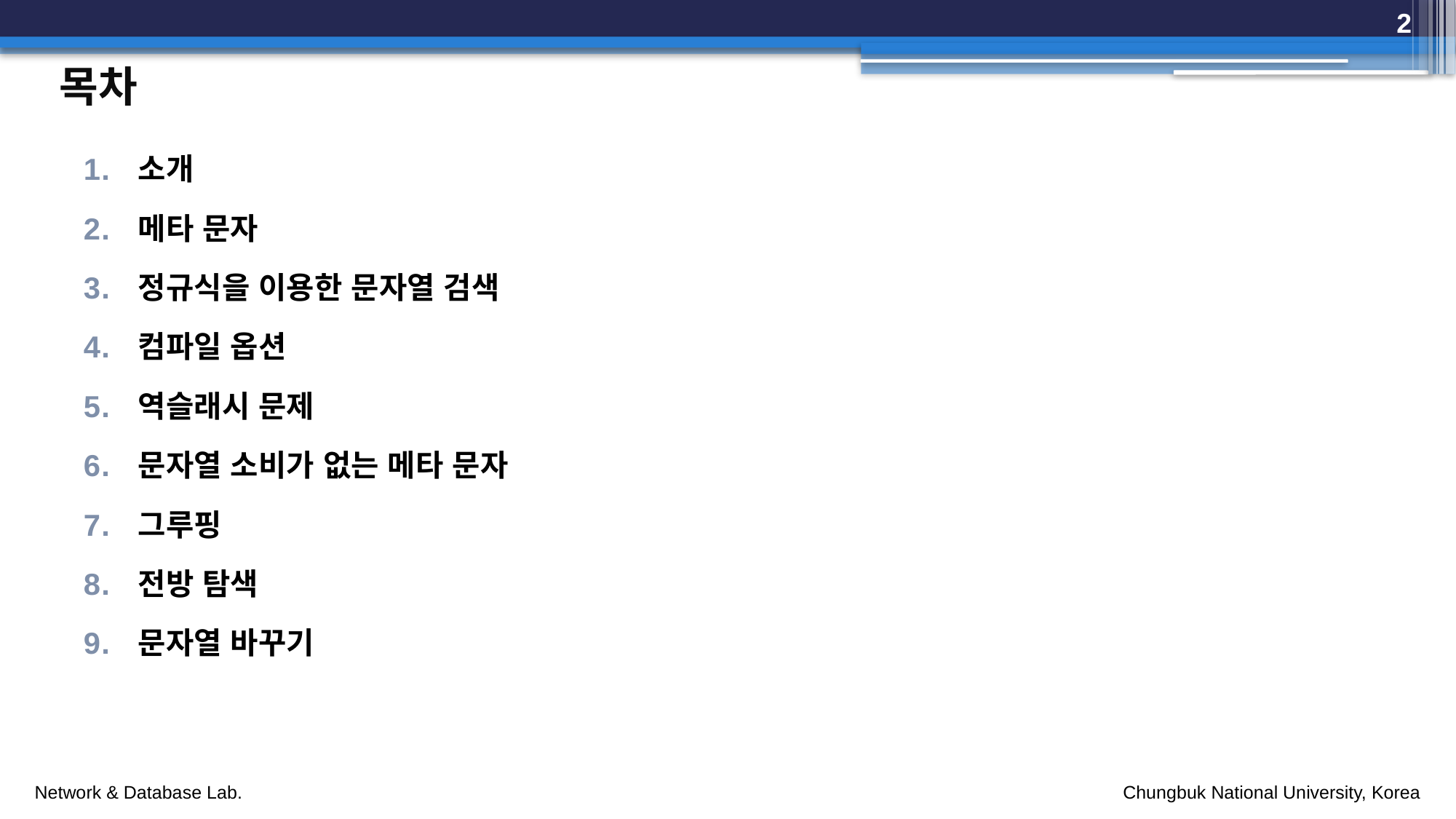

2
# 목차
소개
메타 문자
정규식을 이용한 문자열 검색
컴파일 옵션
역슬래시 문제
문자열 소비가 없는 메타 문자
그루핑
전방 탐색
문자열 바꾸기